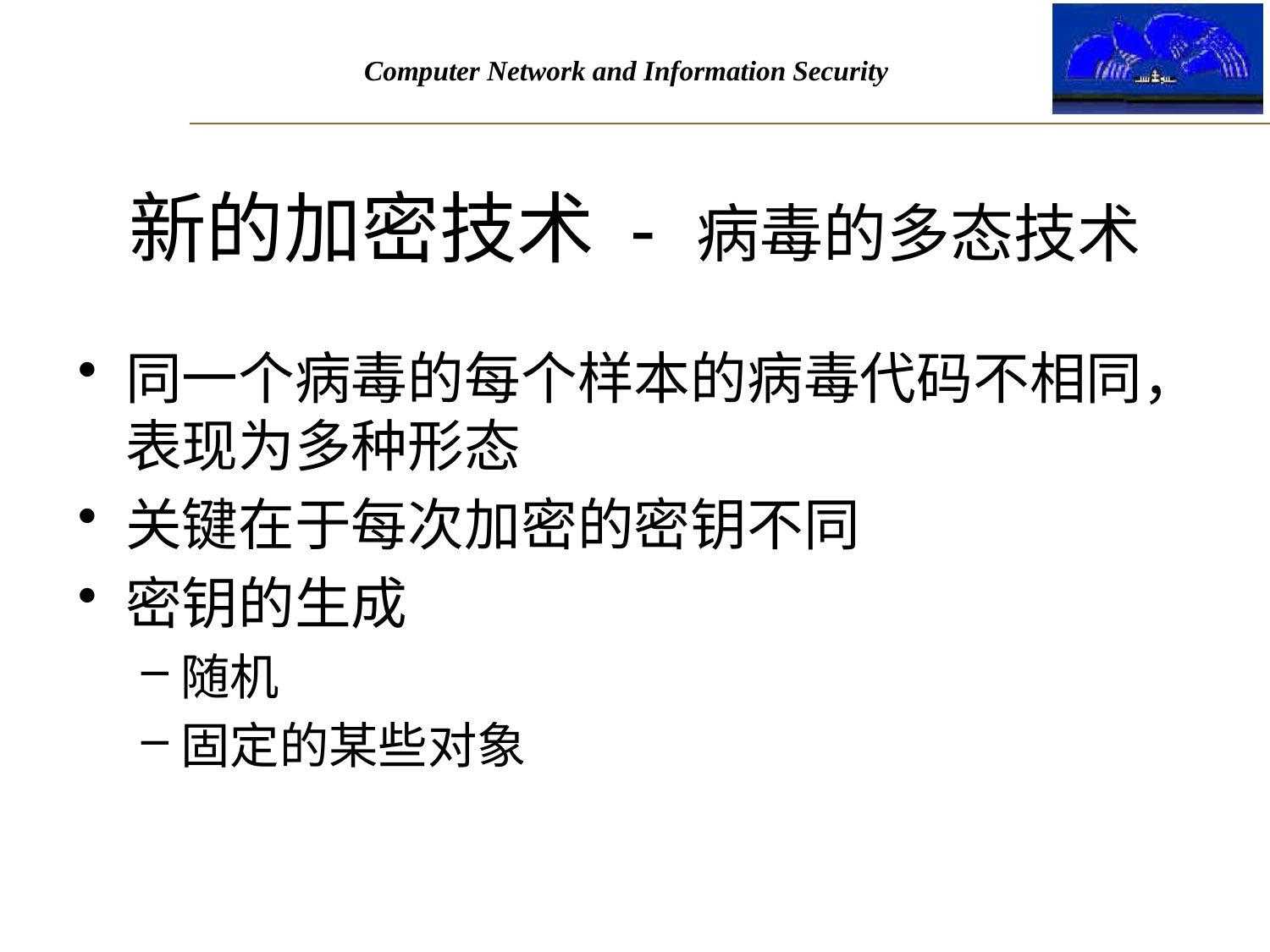

# 新的加密技术 - 病毒的多态技术
同一个病毒的每个样本的病毒代码不相同，表现为多种形态
关键在于每次加密的密钥不同
密钥的生成
随机
固定的某些对象